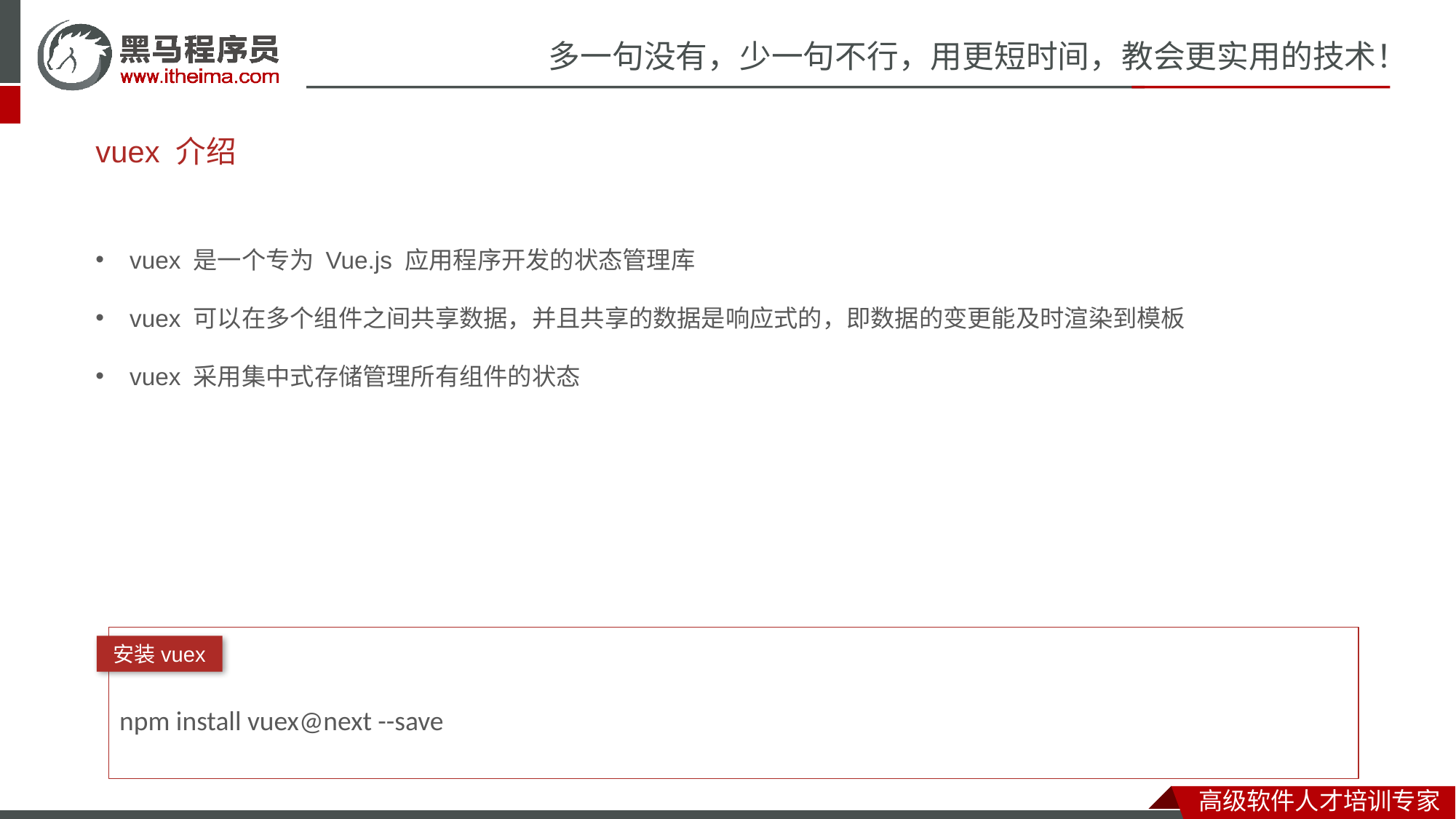

# vuex 介绍
vuex 是一个专为 Vue.js 应用程序开发的状态管理库
vuex 可以在多个组件之间共享数据，并且共享的数据是响应式的，即数据的变更能及时渲染到模板
vuex 采用集中式存储管理所有组件的状态

npm install vuex@next --save
安装vuex